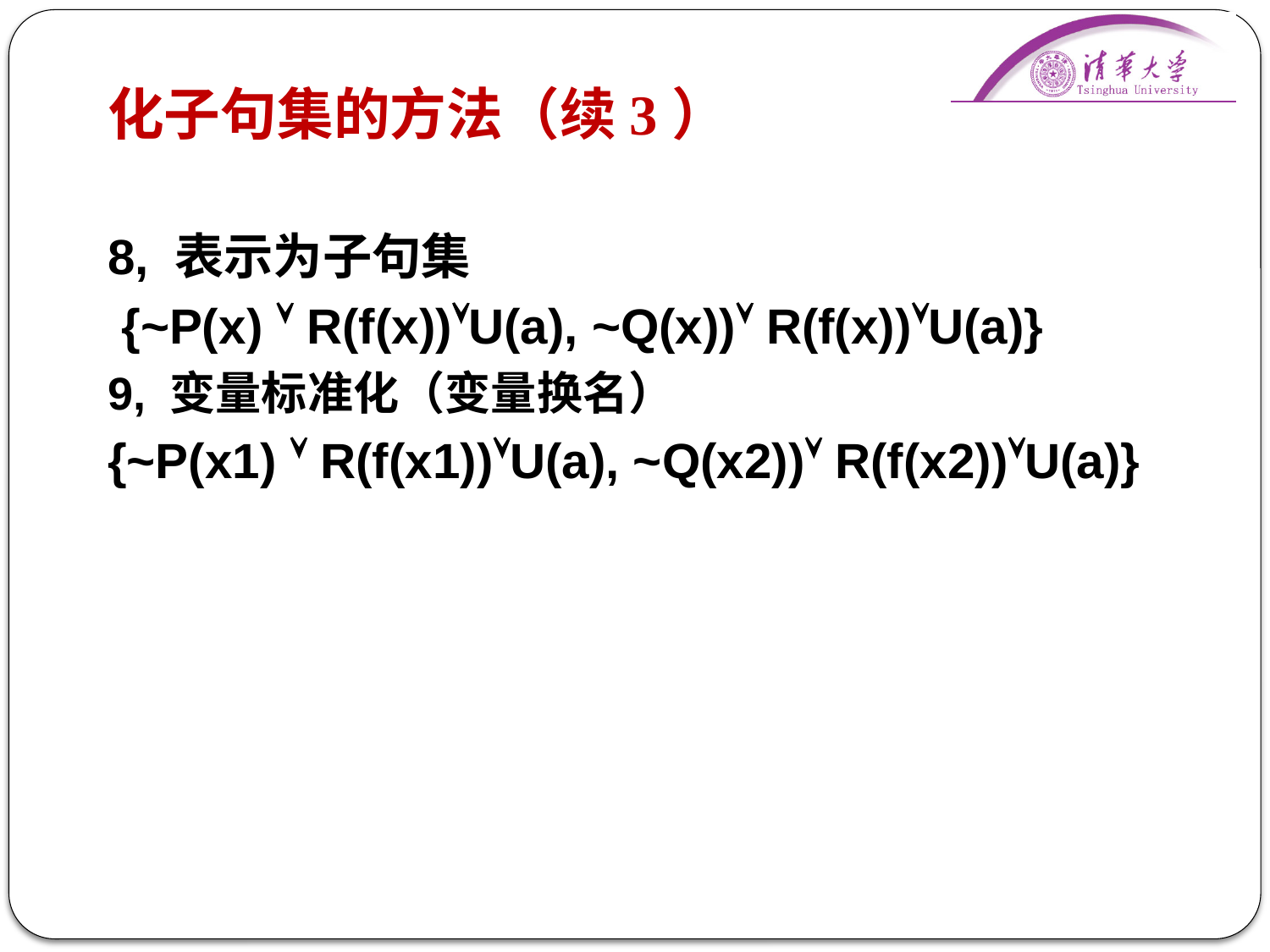

# 化子句集的方法（续3）
8, 表示为子句集
 {~P(x) ∨ R(f(x))∨U(a), ~Q(x))∨ R(f(x))∨U(a)}
9, 变量标准化（变量换名）
{~P(x1) ∨ R(f(x1))∨U(a), ~Q(x2))∨ R(f(x2))∨U(a)}

7